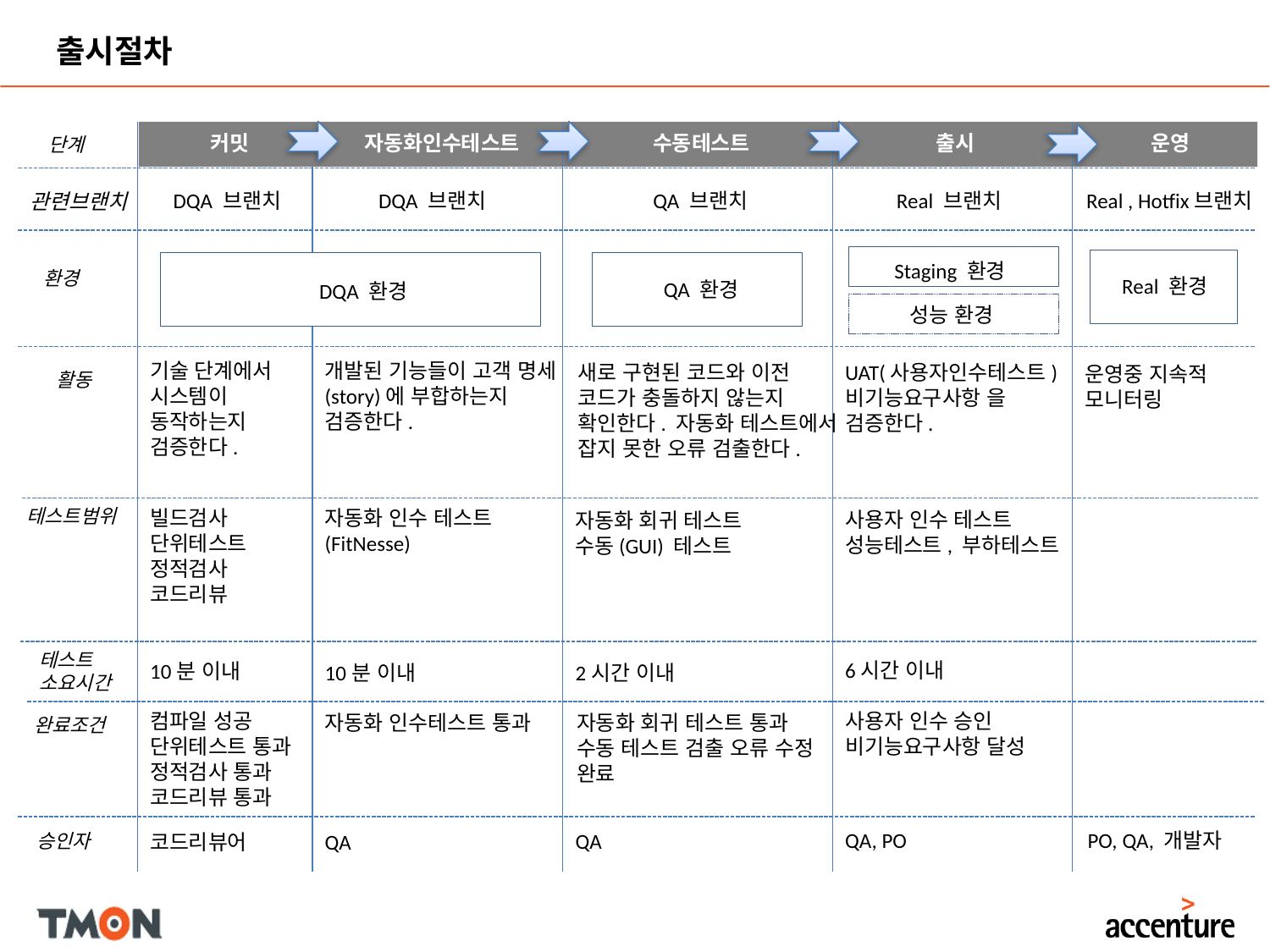

# 출시절차

커밋
자동화인수테스트
수동테스트
출시
운영

단계
DQA 브랜치
DQA 브랜치
QA 브랜치
Real 브랜치
Real , Hotfix브랜치
관련브랜치

Staging 환경

환경
Real 환경
QA 환경
DQA 환경

성능 환경
기술 단계에서 시스템이 동작하는지 검증한다.
개발된 기능들이 고객 명세(story)에 부합하는지
검증한다.
UAT(사용자인수테스트)
비기능요구사항 을 검증한다.
새로 구현된 코드와 이전 코드가 충돌하지 않는지 확인한다. 자동화 테스트에서 잡지 못한 오류 검출한다.
운영중 지속적 모니터링
활동
테스트범위
빌드검사
단위테스트
정적검사
코드리뷰
자동화 인수 테스트
(FitNesse)

사용자 인수 테스트
성능테스트, 부하테스트
자동화 회귀 테스트
수동(GUI) 테스트
테스트
소요시간
6시간 이내
10분 이내
10분 이내
2시간 이내
컴파일 성공
단위테스트 통과
정적검사 통과
코드리뷰 통과
사용자 인수 승인
비기능요구사항 달성
자동화 회귀 테스트 통과
수동 테스트 검출 오류 수정 완료
자동화 인수테스트 통과
완료조건
QA, PO
PO, QA, 개발자
QA
승인자
코드리뷰어
QA